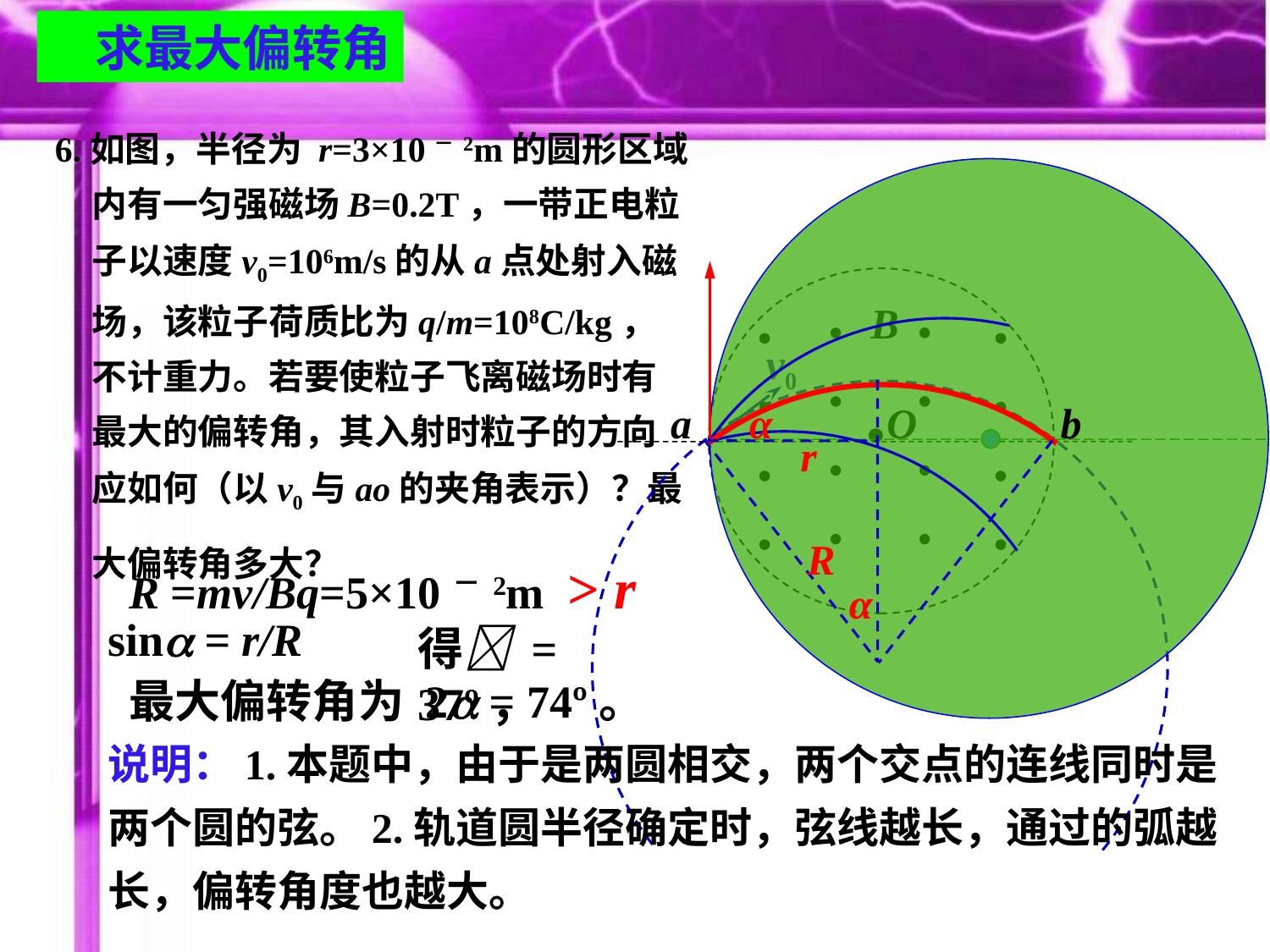

求最大偏转角
6.如图，半径为 r=3×10－2m的圆形区域内有一匀强磁场B=0.2T，一带正电粒子以速度v0=106m/s的从a点处射入磁场，该粒子荷质比为q/m=108C/kg，不计重力。若要使粒子飞离磁场时有最大的偏转角，其入射时粒子的方向应如何（以v0与ao的夹角表示）？最大偏转角多大？

B
a
O
v0

r

R

α
α
b

R =mv/Bq=5×10－2m  > r
sinα = r/R
得α = 37º，
最大偏转角为 2α = 74º。
说明：1.本题中，由于是两圆相交，两个交点的连线同时是两个圆的弦。2.轨道圆半径确定时，弦线越长，通过的弧越长，偏转角度也越大。